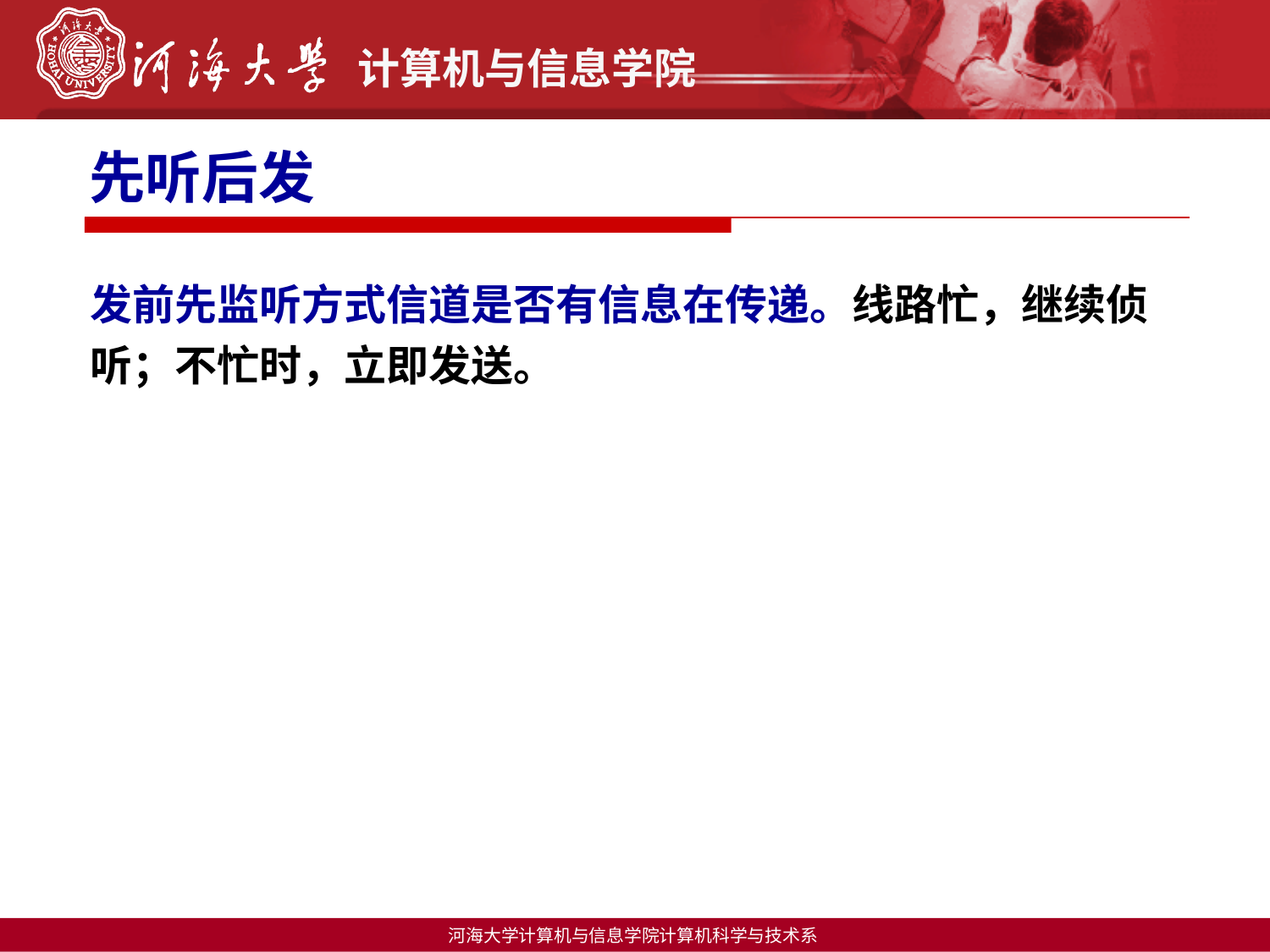

先听后发
# 发前先监听方式信道是否有信息在传递。线路忙，继续侦听；不忙时，立即发送。